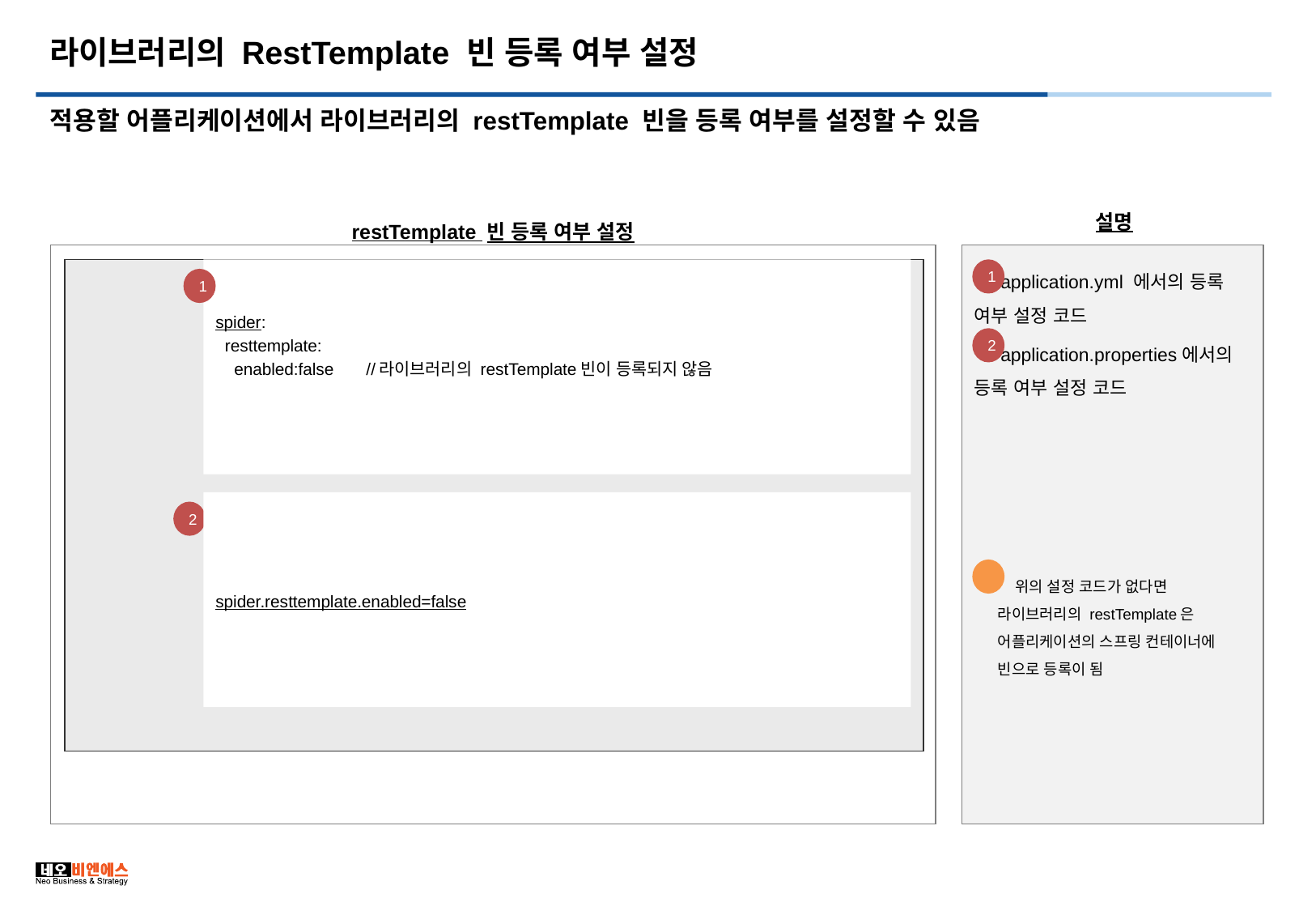

# 라이브러리의 RestTemplate 빈 등록 여부 설정
적용할 어플리케이션에서 라이브러리의 restTemplate 빈을 등록 여부를 설정할 수 있음

설명
restTemplate 빈 등록 여부 설정

     application.yml 에서의 등록 여부 설정 코드
     application.properties에서의 등록 여부 설정 코드

     위의 설정 코드가 없다면 라이브러리의 restTemplate은 어플리케이션의 스프링 컨테이너에 빈으로 등록이 됨

spider:
  resttemplate:
    enabled:false       //라이브러리의 restTemplate빈이 등록되지 않음

1
1
2

spider.resttemplate.enabled=false
2
3